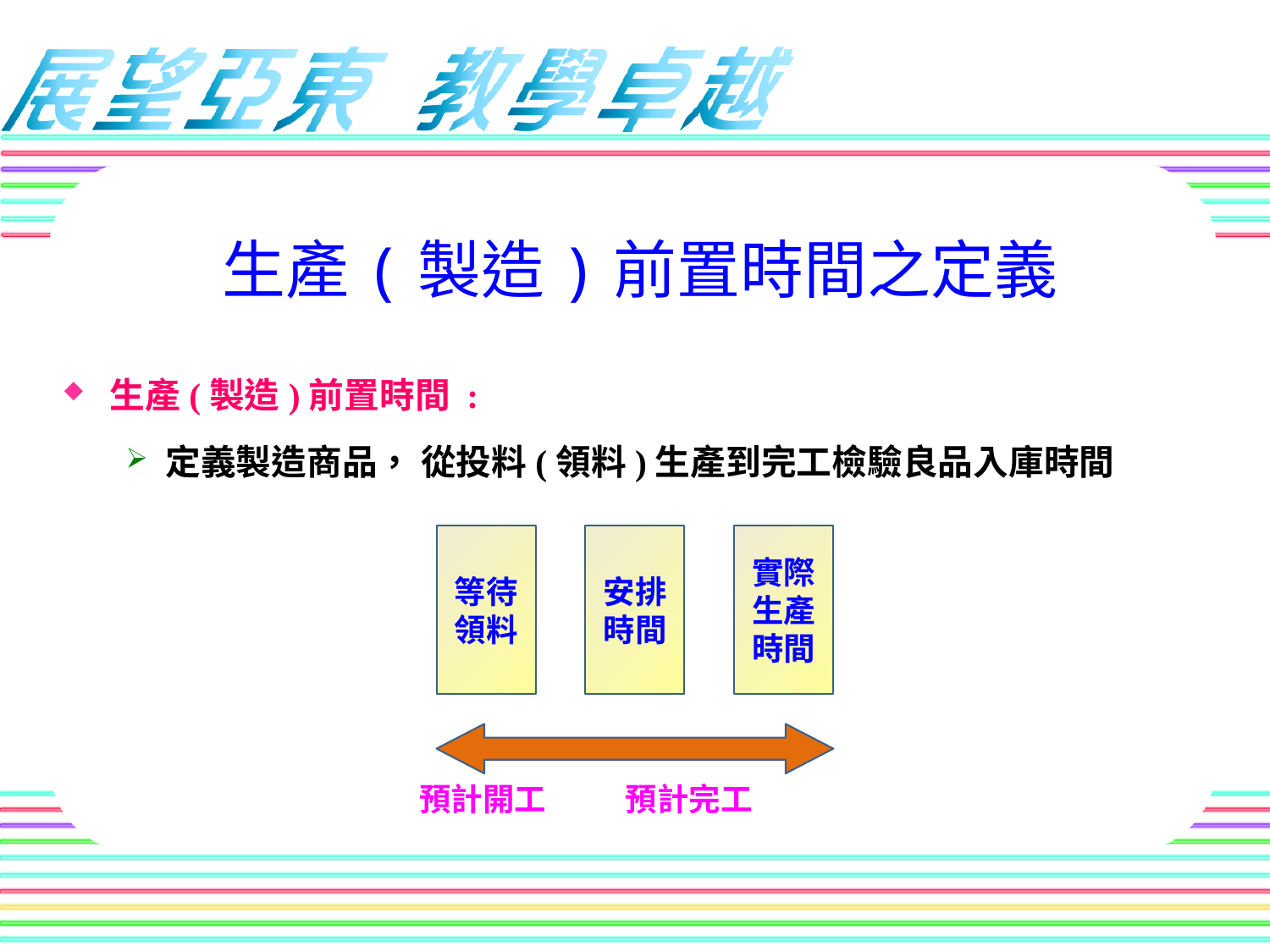

# 生產(製造)前置時間之定義
生產(製造)前置時間 :
定義製造商品， 從投料(領料)生產到完工檢驗良品入庫時間

等待領料
安排時間
實際生產時間

預計開工           預計完工